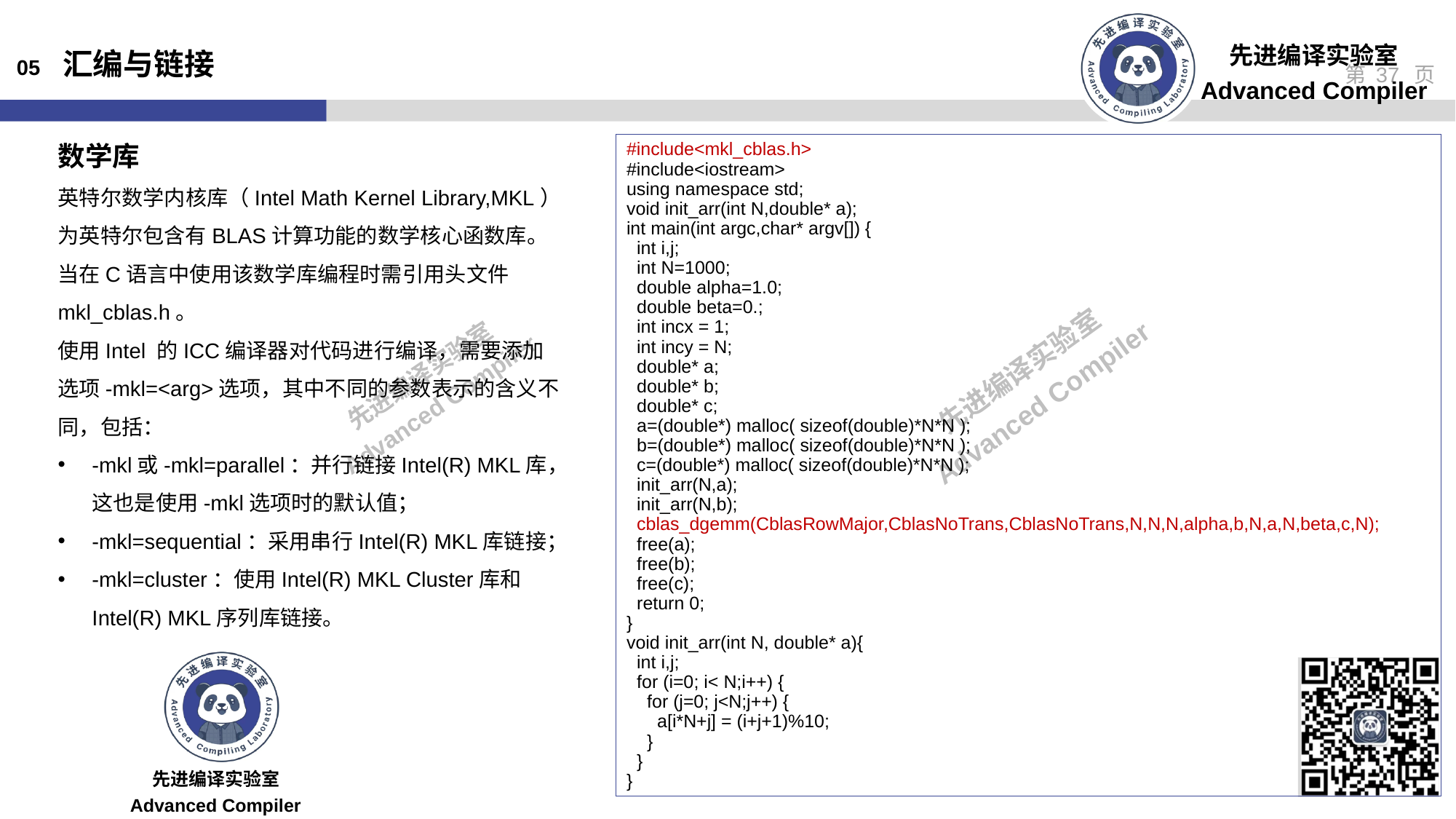

05  汇编与链接
数学库
英特尔数学内核库（Intel Math Kernel Library,MKL）为英特尔包含有BLAS计算功能的数学核心函数库。当在C语言中使用该数学库编程时需引用头文件mkl_cblas.h。
使用Intel 的ICC编译器对代码进行编译，需要添加选项-mkl=<arg>选项，其中不同的参数表示的含义不同，包括：
-mkl或-mkl=parallel：并行链接Intel(R) MKL库，这也是使用-mkl选项时的默认值；
-mkl=sequential：采用串行Intel(R) MKL库链接；
-mkl=cluster：使用Intel(R) MKL Cluster库和Intel(R) MKL序列库链接。

#include<mkl_cblas.h>
#include<iostream>
using namespace std;
void init_arr(int N,double* a);
int main(int argc,char* argv[]) {
  int i,j;
  int N=1000;
  double alpha=1.0;
  double beta=0.;
  int incx = 1;
  int incy = N;
  double* a;
  double* b;
  double* c;
  a=(double*) malloc( sizeof(double)*N*N );
  b=(double*) malloc( sizeof(double)*N*N );
  c=(double*) malloc( sizeof(double)*N*N );
  init_arr(N,a);
  init_arr(N,b);
  cblas_dgemm(CblasRowMajor,CblasNoTrans,CblasNoTrans,N,N,N,alpha,b,N,a,N,beta,c,N);
  free(a);
  free(b);
  free(c);
  return 0;
}
void init_arr(int N, double* a){
  int i,j;
  for (i=0; i< N;i++) {
    for (j=0; j<N;j++) {
      a[i*N+j] = (i+j+1)%10;
    }
  }
}